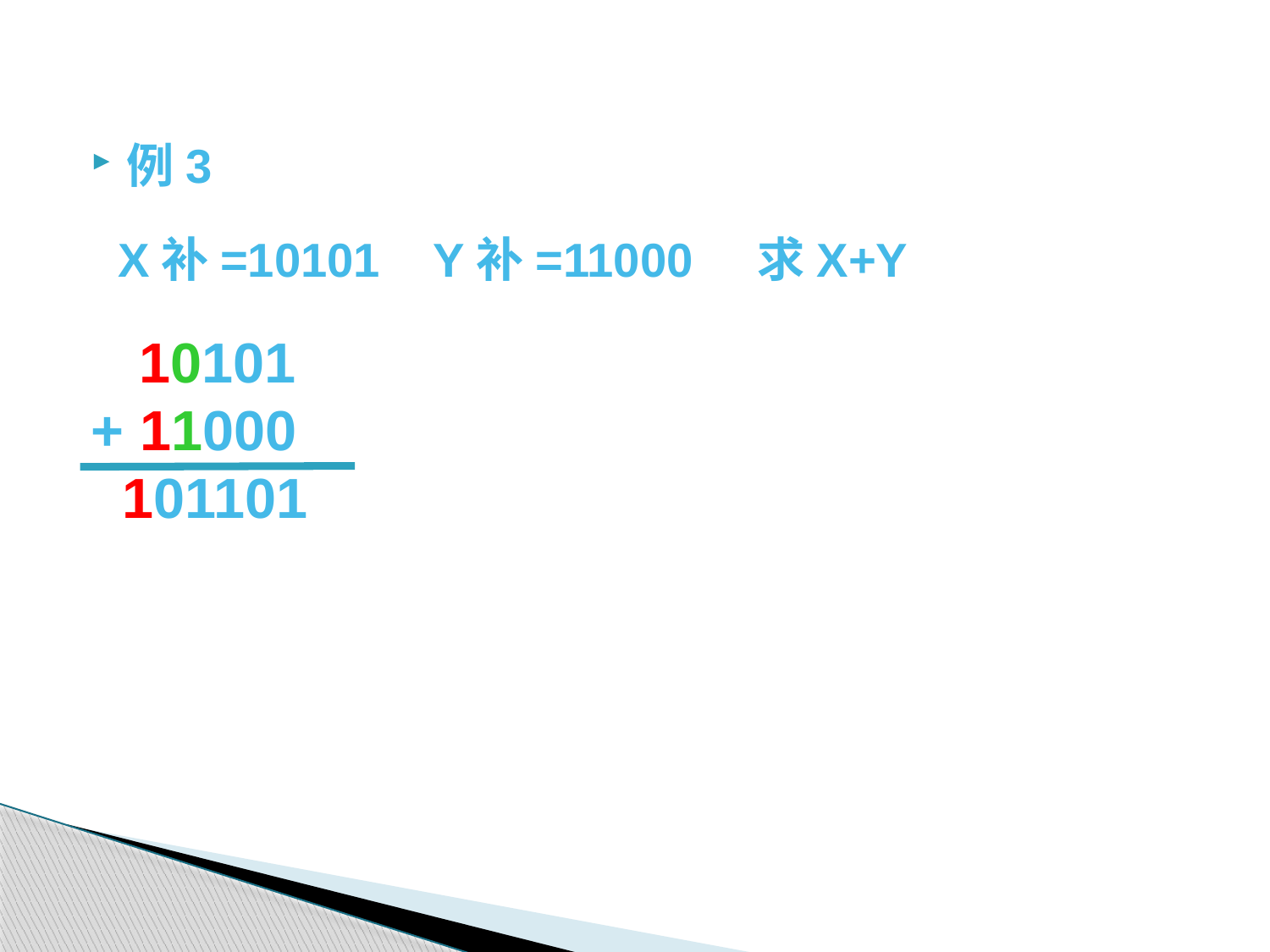

例3

  X补=10101    Y补=11000    求X+Y

    10101
+ 11000
  101101